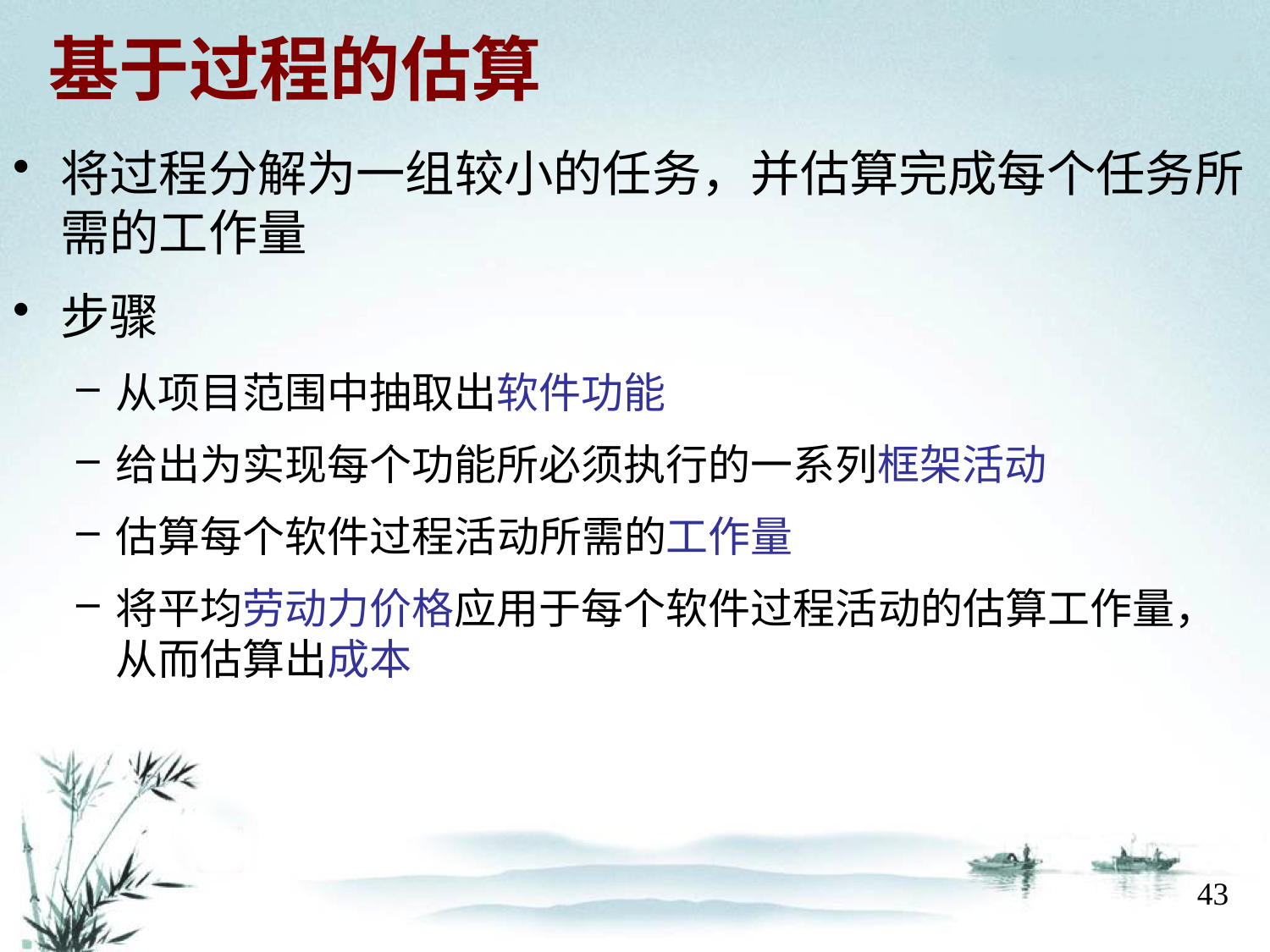

# 基于过程的估算
将过程分解为一组较小的任务，并估算完成每个任务所需的工作量
步骤
从项目范围中抽取出软件功能
给出为实现每个功能所必须执行的一系列框架活动
估算每个软件过程活动所需的工作量
将平均劳动力价格应用于每个软件过程活动的估算工作量，从而估算出成本
43